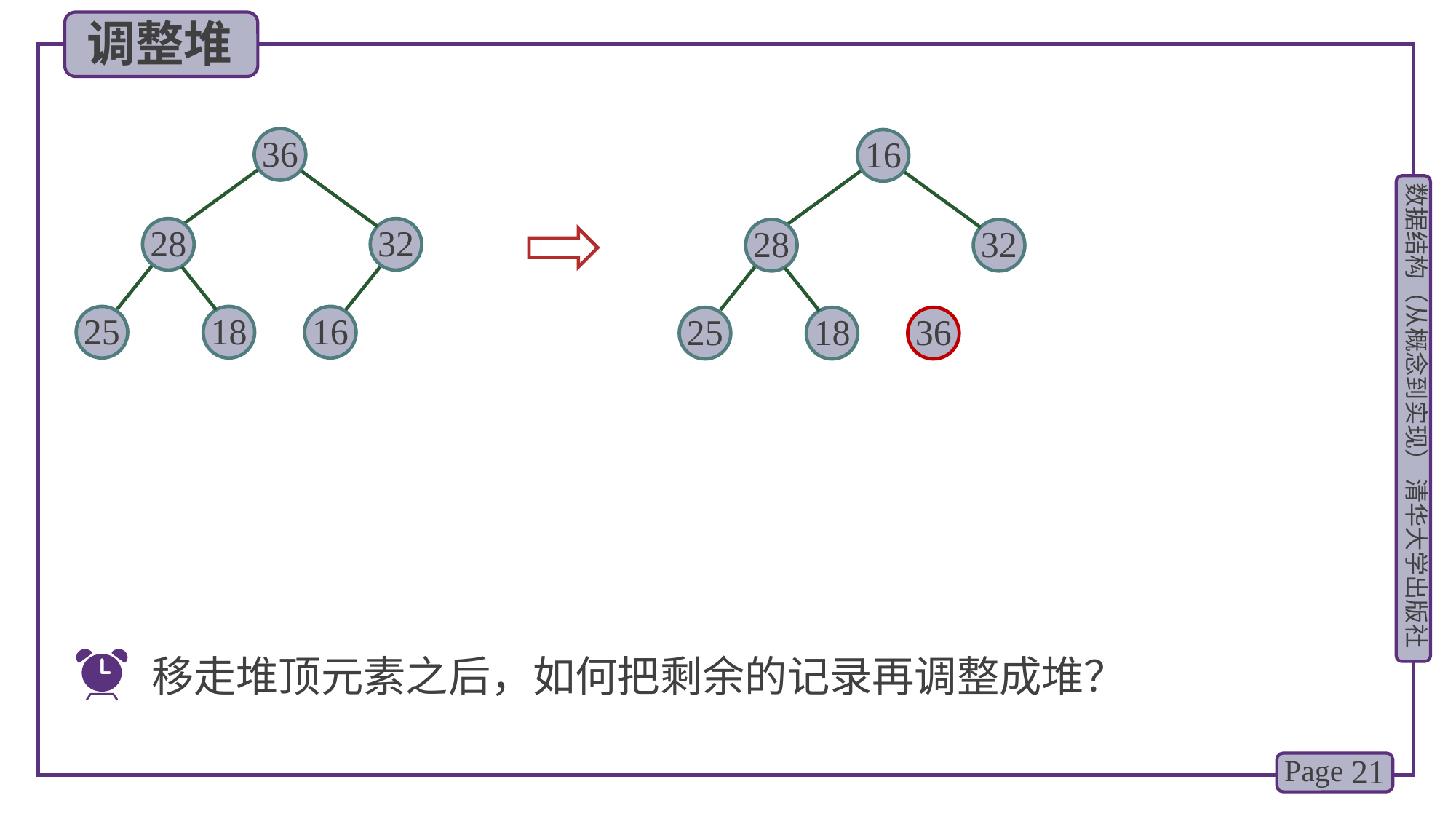

调整堆

36

28
32

25
18
16
16

28
32

25
18
36

移走堆顶元素之后，如何把剩余的记录再调整成堆？